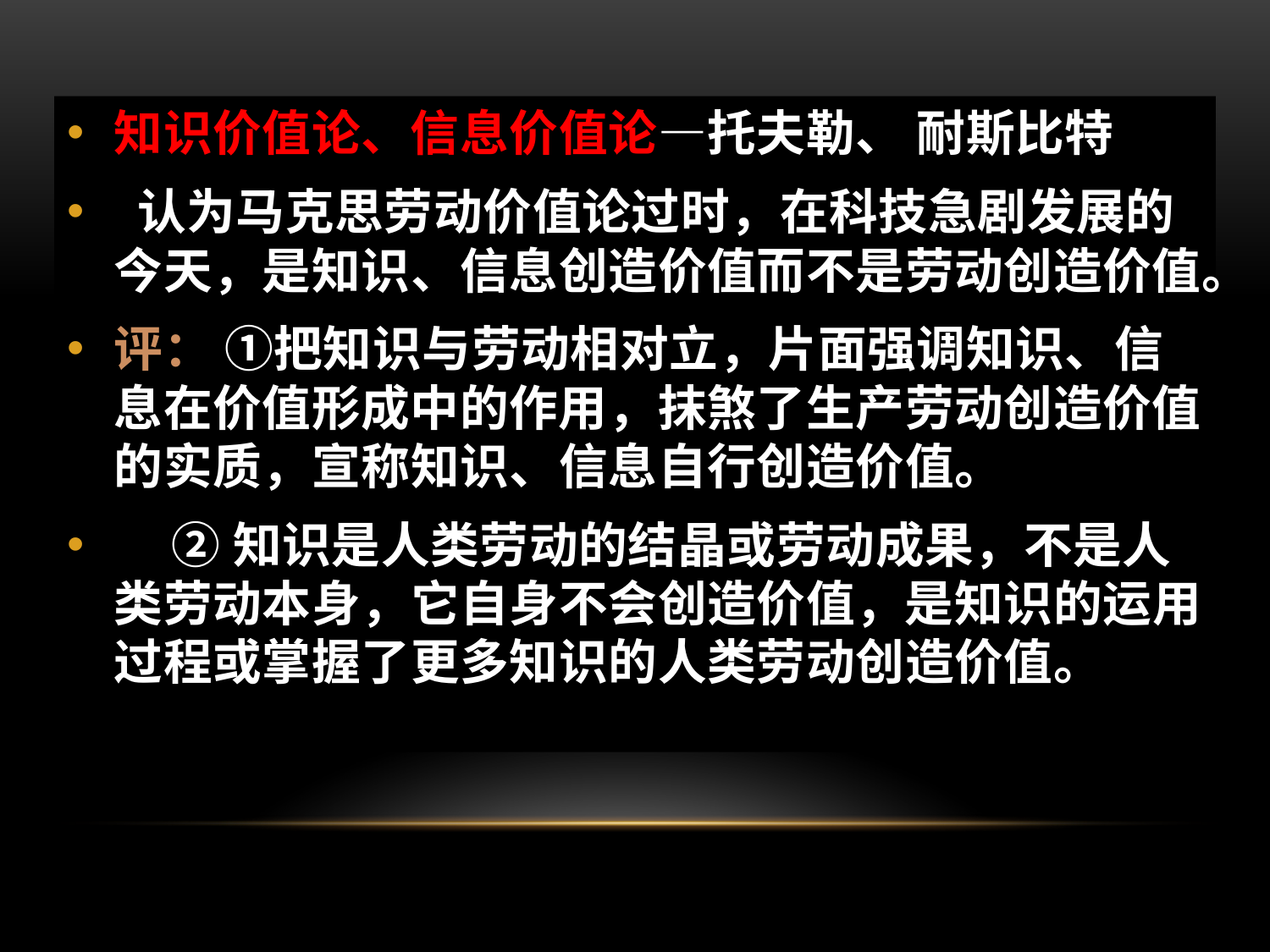

#
知识价值论、信息价值论—托夫勒、 耐斯比特
 认为马克思劳动价值论过时，在科技急剧发展的今天，是知识、信息创造价值而不是劳动创造价值。
评： ①把知识与劳动相对立，片面强调知识、信息在价值形成中的作用，抹煞了生产劳动创造价值的实质，宣称知识、信息自行创造价值。
     ②知识是人类劳动的结晶或劳动成果，不是人类劳动本身，它自身不会创造价值，是知识的运用过程或掌握了更多知识的人类劳动创造价值。